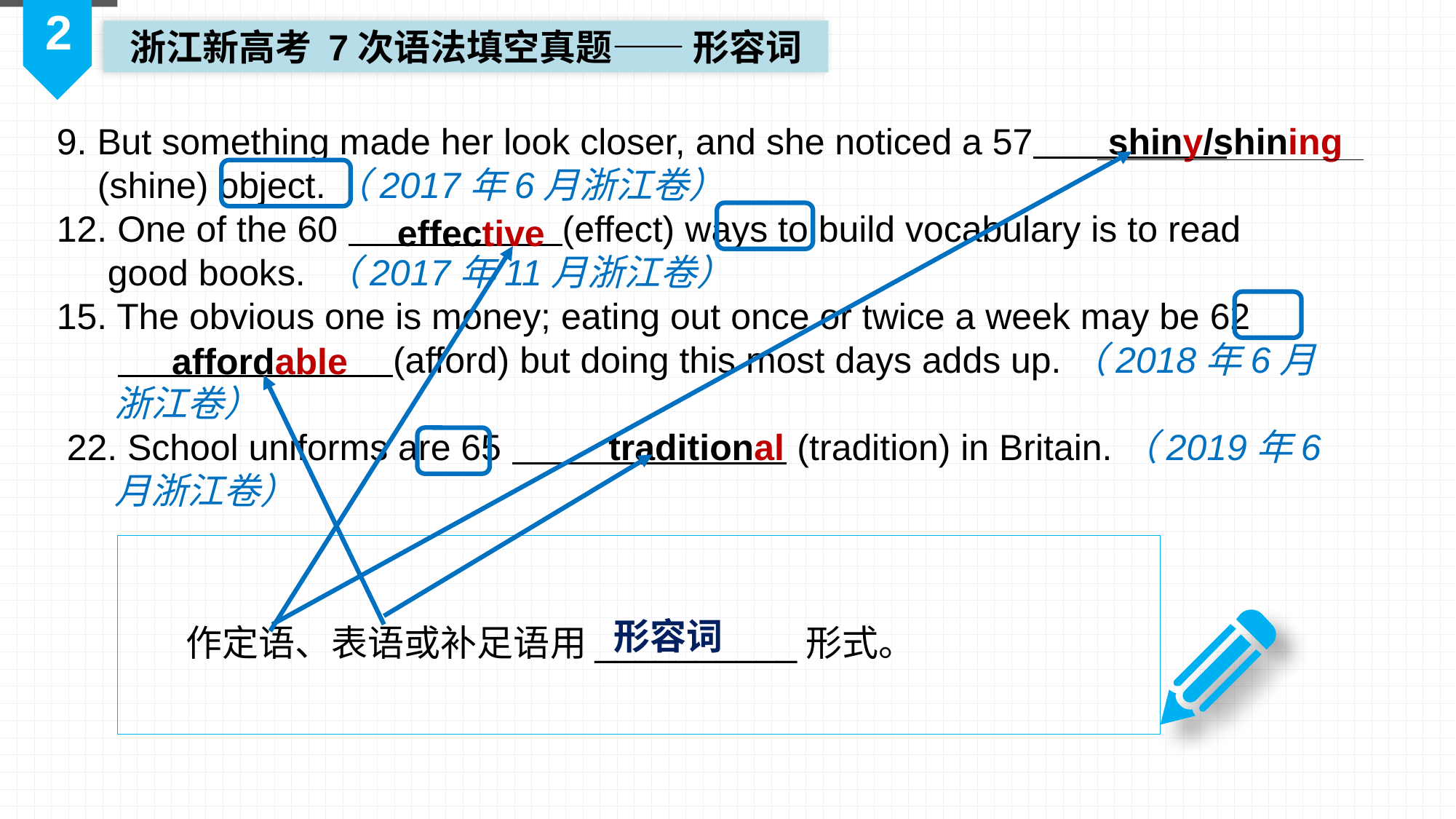

2
浙江新高考 7次语法填空真题—— 形容词
shiny/shining
9. But something made her look closer, and she noticed a 57
    (shine) object.（2017年6月浙江卷）
12. One of the 60                      (effect) ways to build vocabulary is to read
     good books. （2017年11月浙江卷）
15. The obvious one is money; eating out once or twice a week may be 62
                                 (afford) but doing this most days adds up.（2018年6月
      浙江卷）
 22. School uniforms are 65                             (tradition) in Britain.（2019年6
      月浙江卷）

 effective

 affordable
 traditional

      作定语、表语或补足语用__________形式。

形容词